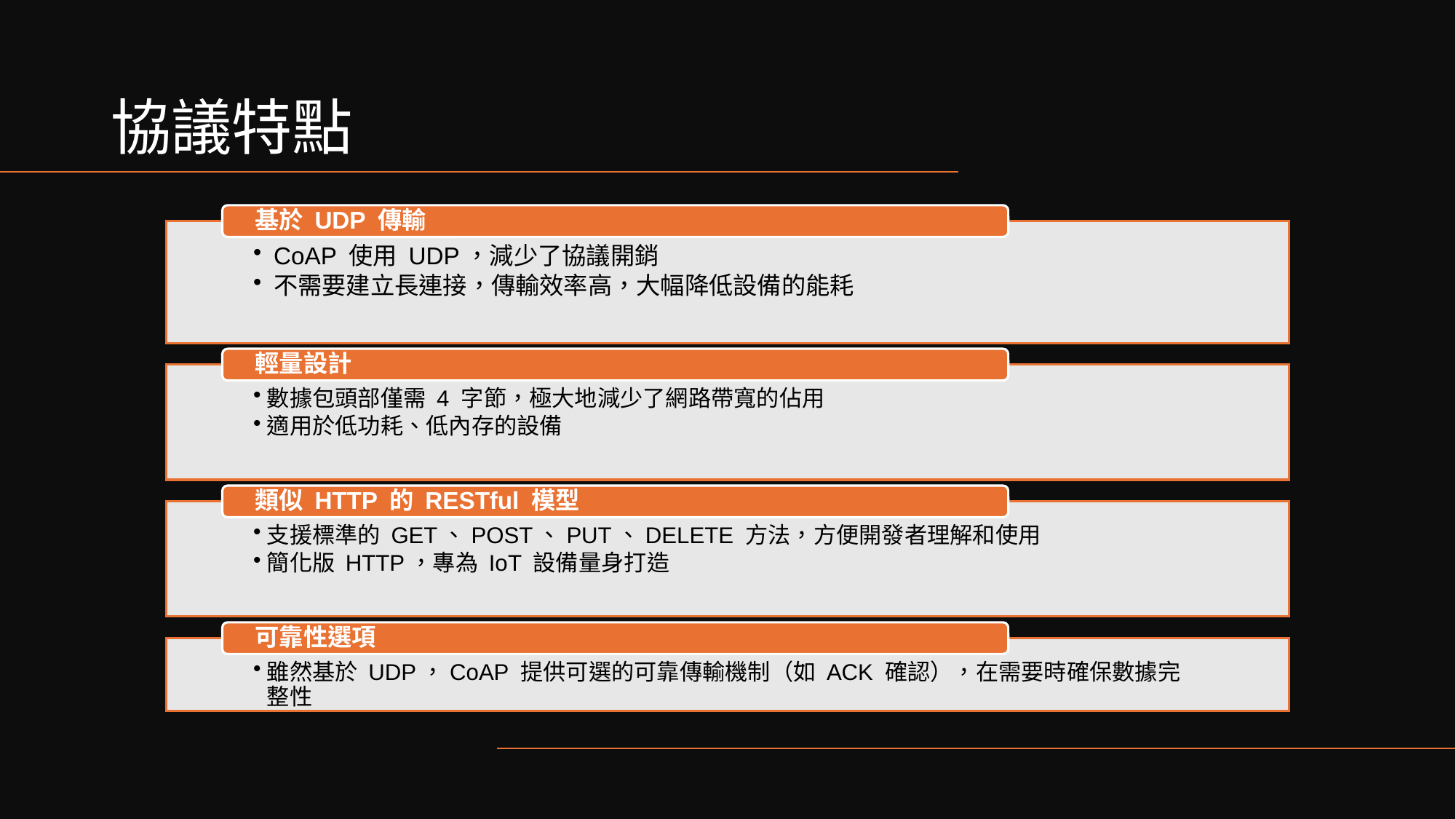

# 協議特點
CoAP 使用 UDP，減少了協議開銷
不需要建立長連接，傳輸效率高，大幅降低設備的能耗
基於 UDP 傳輸
數據包頭部僅需 4 字節，極大地減少了網路帶寬的佔用
適用於低功耗、低內存的設備
輕量設計
支援標準的 GET、POST、PUT、DELETE 方法，方便開發者理解和使用
簡化版 HTTP，專為 IoT 設備量身打造
類似 HTTP 的 RESTful 模型
雖然基於 UDP，CoAP 提供可選的可靠傳輸機制（如 ACK 確認），在需要時確保數據完整性
可靠性選項